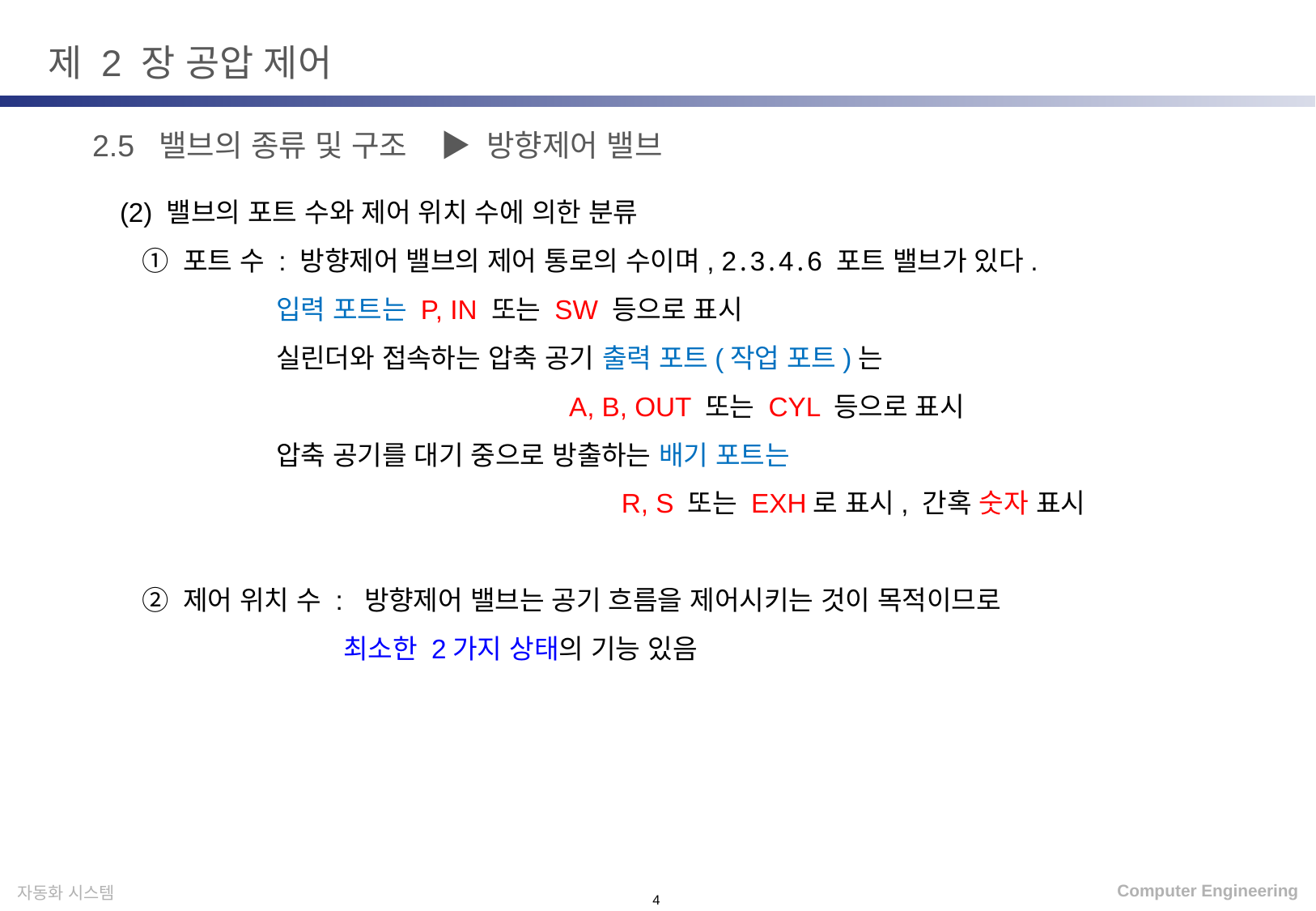

제 2 장 공압 제어
2.5  밸브의 종류 및 구조
▶ 방향제어 밸브
(2) 밸브의 포트 수와 제어 위치 수에 의한 분류
   ① 포트 수 : 방향제어 밸브의 제어 통로의 수이며, 2․3․4․6 포트 밸브가 있다.
                    입력 포트는 P, IN 또는 SW 등으로 표시
                    실린더와 접속하는 압축 공기 출력 포트(작업 포트)는
                                                            A, B, OUT 또는 CYL 등으로 표시
                    압축 공기를 대기 중으로 방출하는 배기 포트는
                                                                   R, S 또는 EXH로 표시, 간혹 숫자 표시

   ② 제어 위치 수 :  방향제어 밸브는 공기 흐름을 제어시키는 것이 목적이므로
                             최소한 2가지 상태의 기능 있음